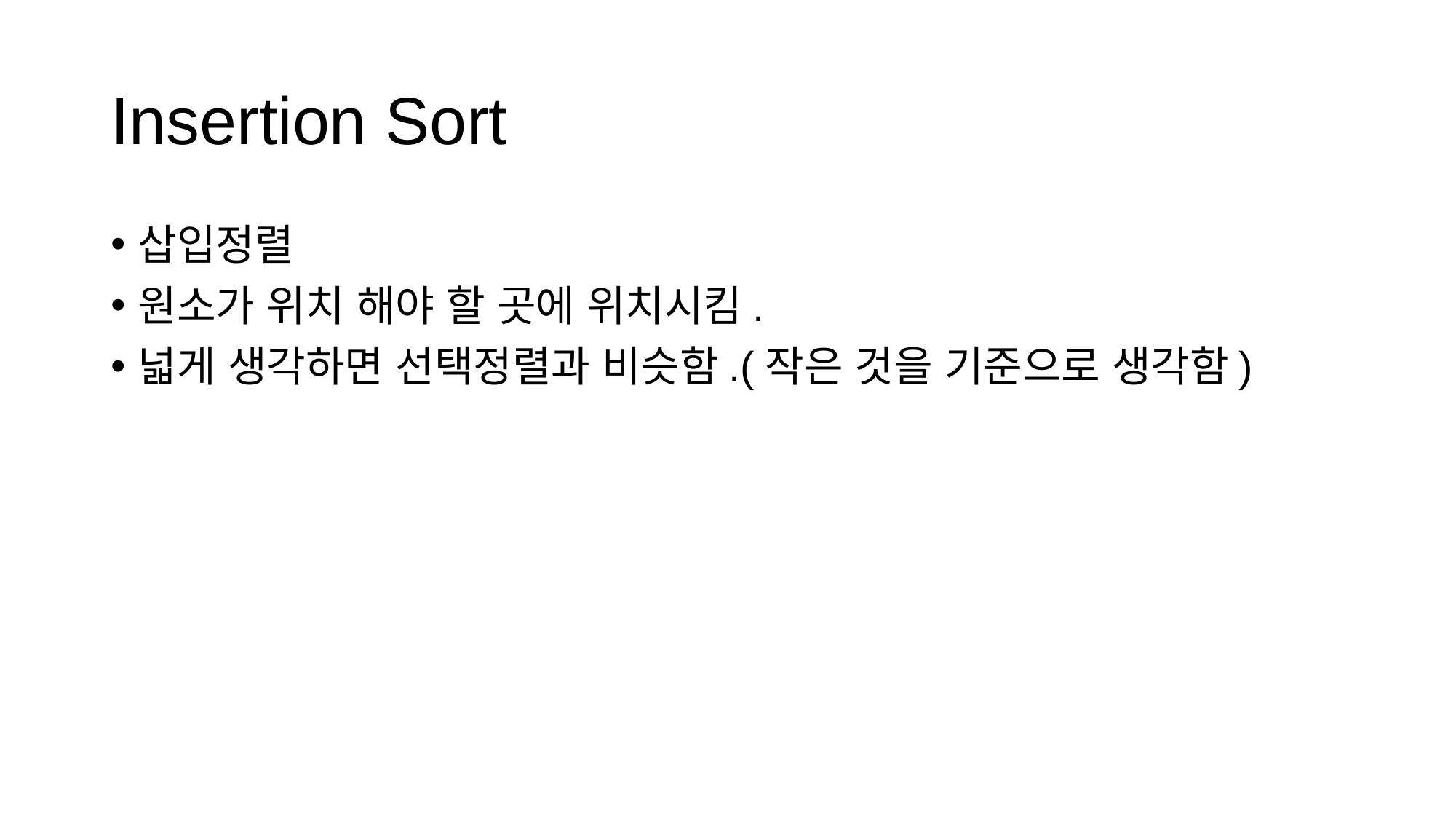

# Insertion Sort
삽입정렬
원소가 위치 해야 할 곳에 위치시킴.
넓게 생각하면 선택정렬과 비슷함.(작은 것을 기준으로 생각함)